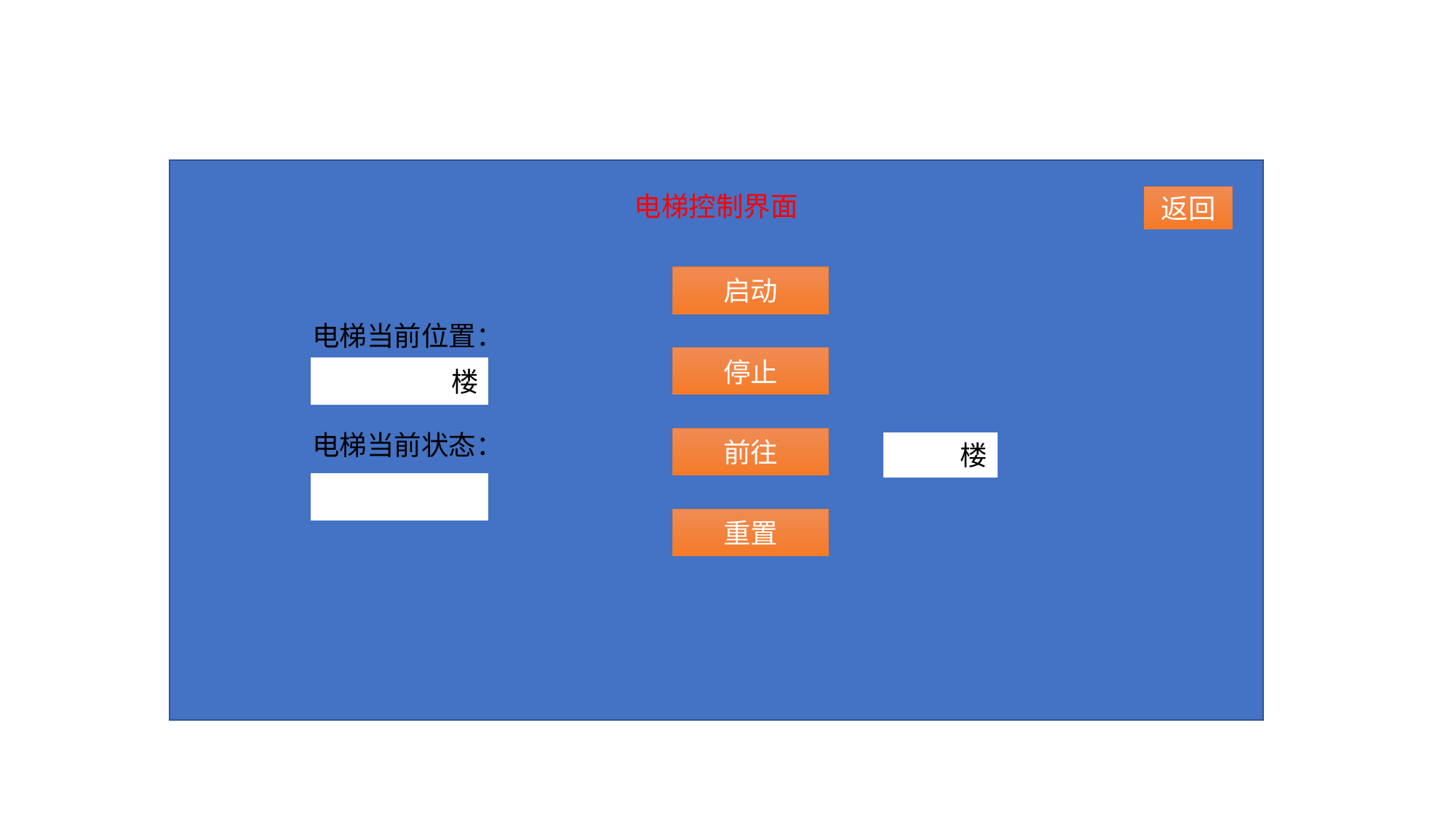

电梯控制界面
返回
启动
电梯当前位置：
停止
楼
电梯当前状态：
前往
楼

重置